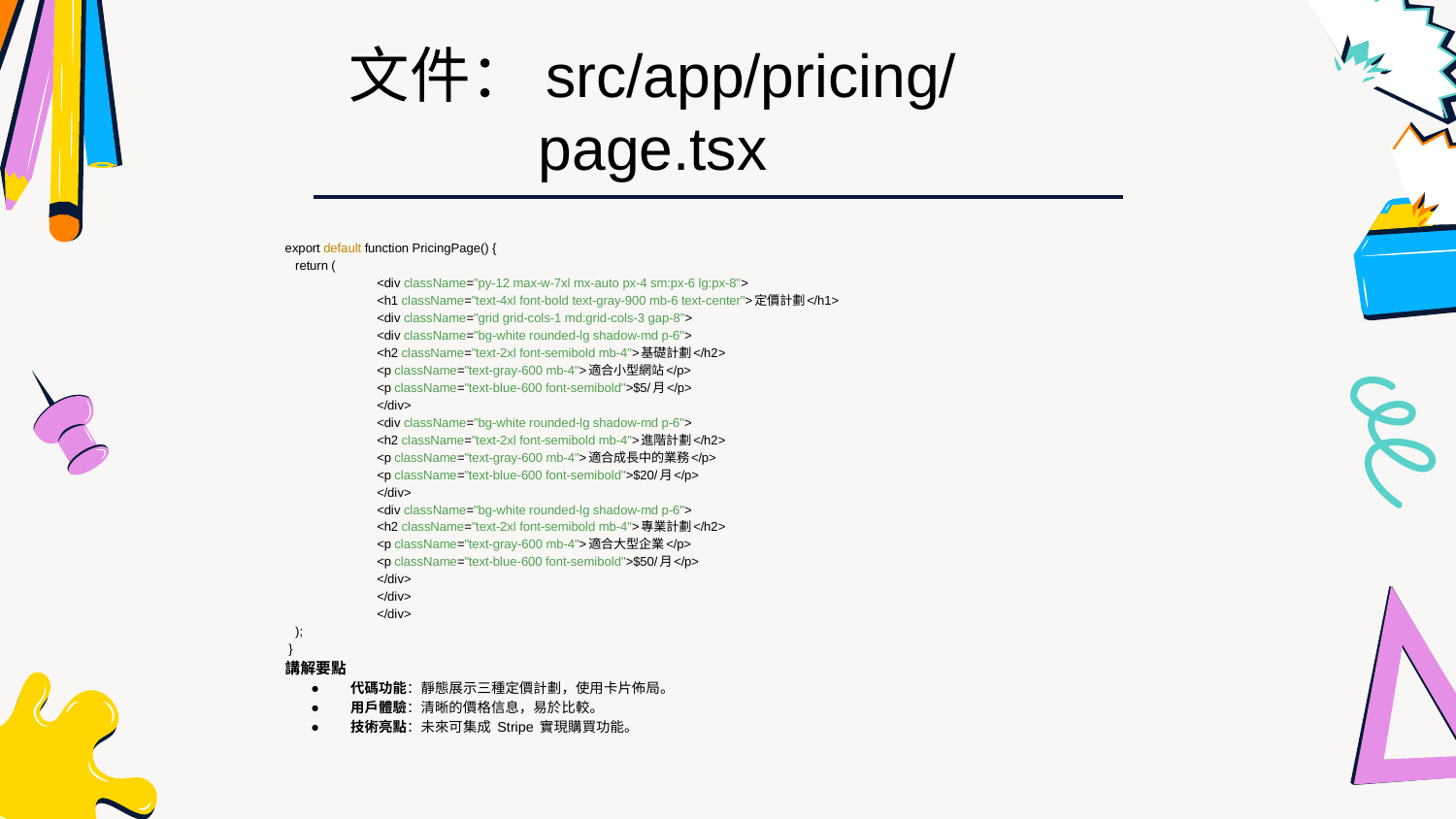

文件：src/app/pricing/page.tsx
export default function PricingPage() {
   return (
 	<div className="py-12 max-w-7xl mx-auto px-4 sm:px-6 lg:px-8">
   	<h1 className="text-4xl font-bold text-gray-900 mb-6 text-center">定價計劃</h1>
   	<div className="grid grid-cols-1 md:grid-cols-3 gap-8">
     	<div className="bg-white rounded-lg shadow-md p-6">
       	<h2 className="text-2xl font-semibold mb-4">基礎計劃</h2>
       	<p className="text-gray-600 mb-4">適合小型網站</p>
       	<p className="text-blue-600 font-semibold">$5/月</p>
     	</div>
     	<div className="bg-white rounded-lg shadow-md p-6">
       	<h2 className="text-2xl font-semibold mb-4">進階計劃</h2>
       	<p className="text-gray-600 mb-4">適合成長中的業務</p>
       	<p className="text-blue-600 font-semibold">$20/月</p>
     	</div>
     	<div className="bg-white rounded-lg shadow-md p-6">
       	<h2 className="text-2xl font-semibold mb-4">專業計劃</h2>
       	<p className="text-gray-600 mb-4">適合大型企業</p>
       	<p className="text-blue-600 font-semibold">$50/月</p>
     	</div>
   	</div>
 	</div>
   );
 }
講解要點
代碼功能：靜態展示三種定價計劃，使用卡片佈局。
用戶體驗：清晰的價格信息，易於比較。
技術亮點：未來可集成 Stripe 實現購買功能。